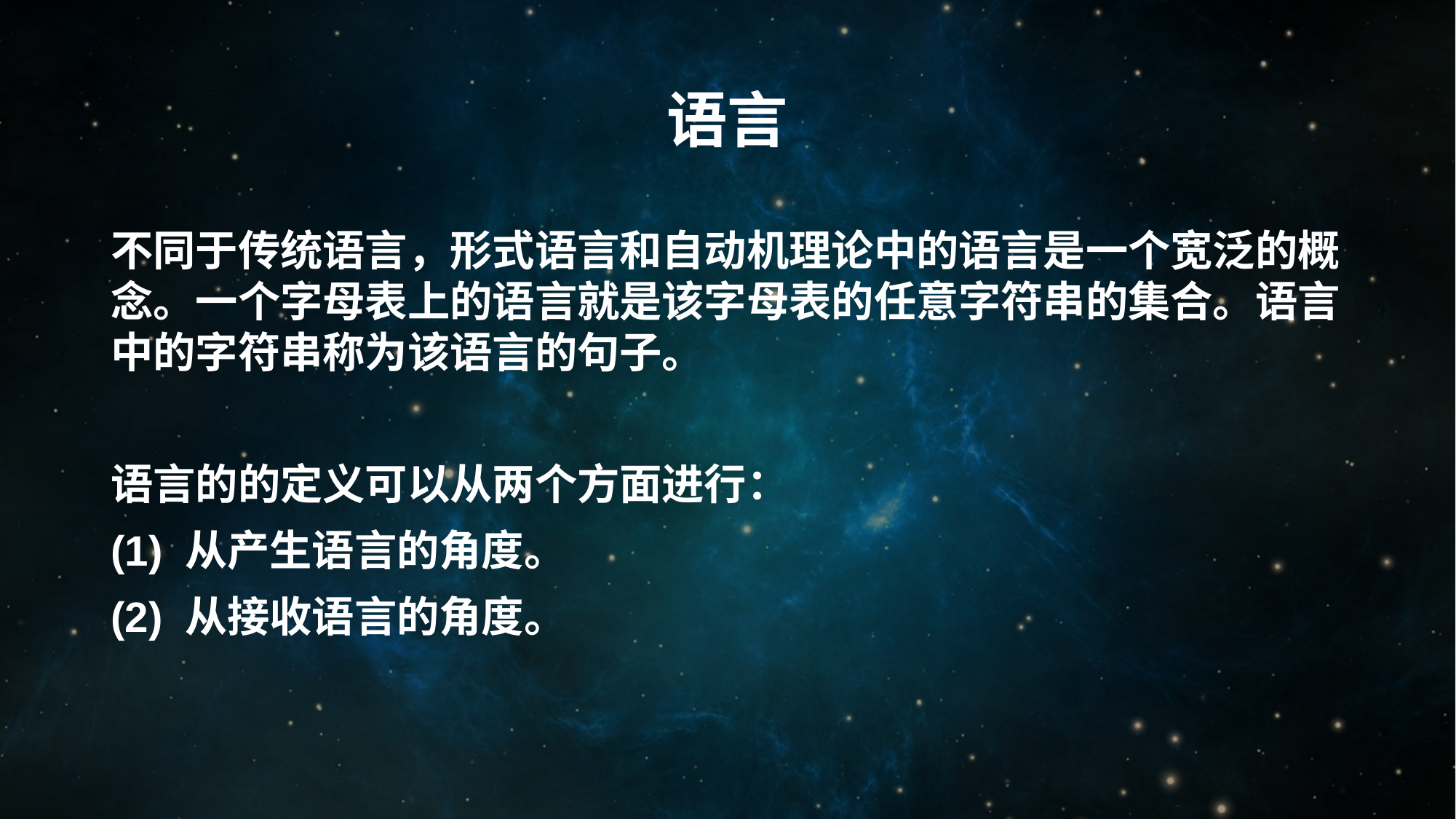

# 语言
不同于传统语言，形式语言和自动机理论中的语言是一个宽泛的概念。一个字母表上的语言就是该字母表的任意字符串的集合。语言中的字符串称为该语言的句子。

语言的的定义可以从两个方面进行：
(1) 从产生语言的角度。
(2) 从接收语言的角度。